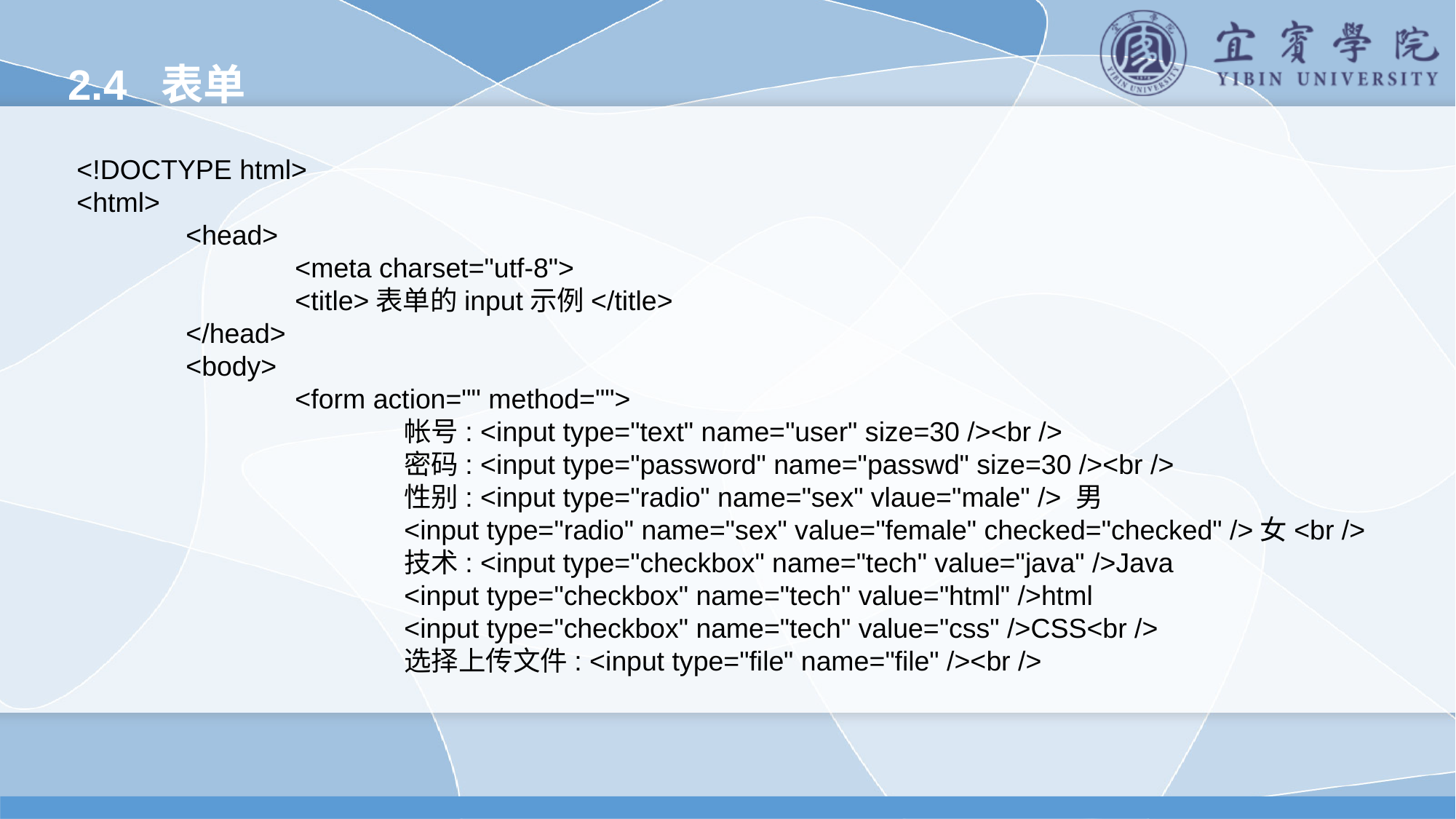

2.4  表单
<!DOCTYPE html>
<html>
	<head>
		<meta charset="utf-8">
		<title>表单的input示例</title>
	</head>
	<body>
		<form action="" method="">
			帐号: <input type="text" name="user" size=30 /><br />
			密码: <input type="password" name="passwd" size=30 /><br />
			性别: <input type="radio" name="sex" vlaue="male" /> 男
			<input type="radio" name="sex" value="female" checked="checked" />女<br />
			技术: <input type="checkbox" name="tech" value="java" />Java
			<input type="checkbox" name="tech" value="html" />html
			<input type="checkbox" name="tech" value="css" />CSS<br />
			选择上传文件: <input type="file" name="file" /><br />